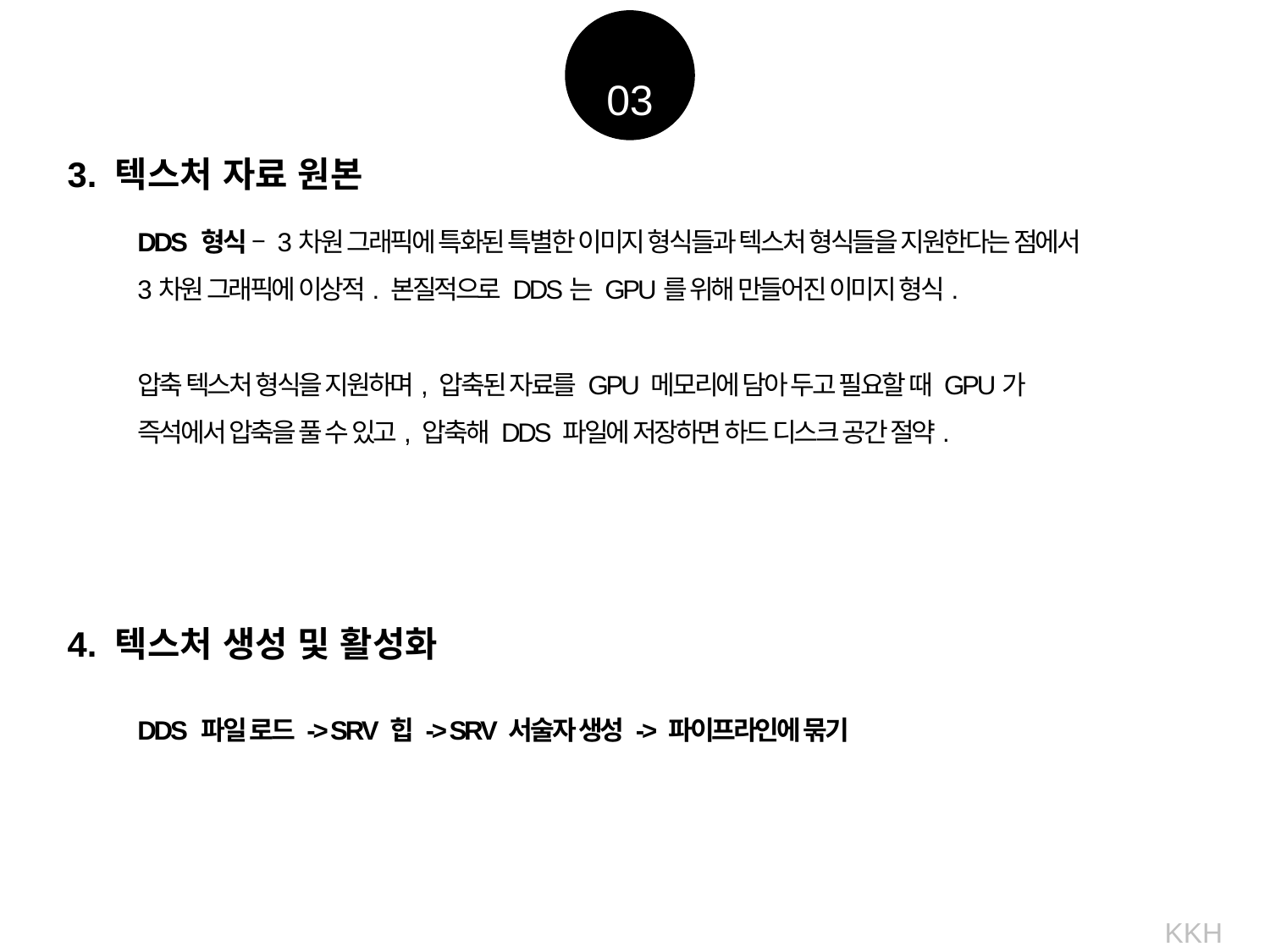

03
3. 텍스처 자료 원본
DDS 형식 – 3차원 그래픽에 특화된 특별한 이미지 형식들과 텍스처 형식들을 지원한다는 점에서 3차원 그래픽에 이상적. 본질적으로 DDS는 GPU를 위해 만들어진 이미지 형식.

압축 텍스처 형식을 지원하며, 압축된 자료를 GPU 메모리에 담아 두고 필요할 때 GPU가 즉석에서 압축을 풀 수 있고, 압축해 DDS 파일에 저장하면 하드 디스크 공간 절약.
4. 텍스처 생성 및 활성화
DDS 파일 로드 -> SRV 힙 -> SRV 서술자 생성 -> 파이프라인에 묶기
KKH